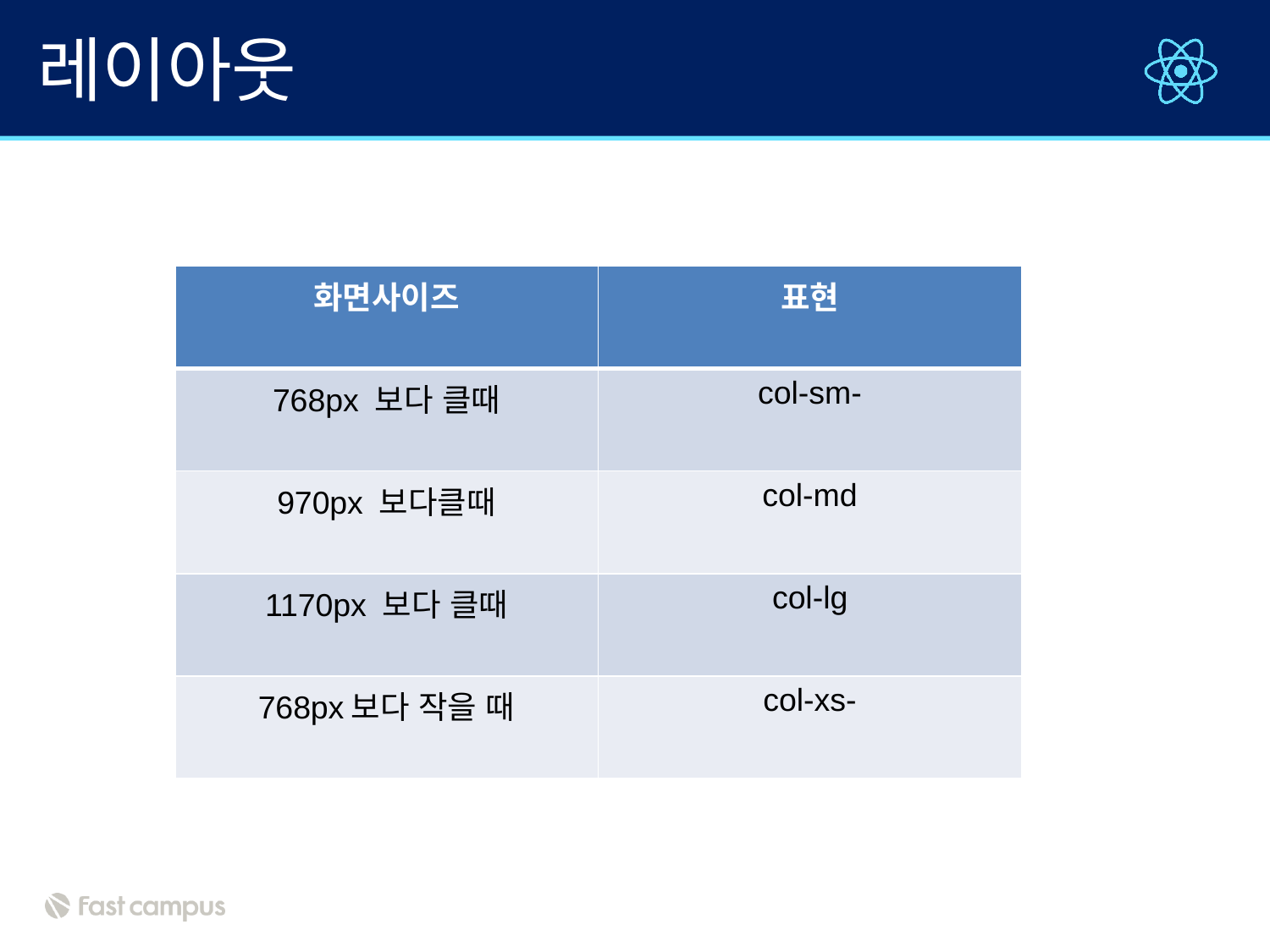

# 레이아웃
| 화면사이즈 | 표현 |
| --- | --- |
| 768px 보다 클때 | col-sm- |
| 970px 보다클때 | col-md |
| 1170px 보다 클때 | col-lg |
| 768px보다 작을 때 | col-xs- |